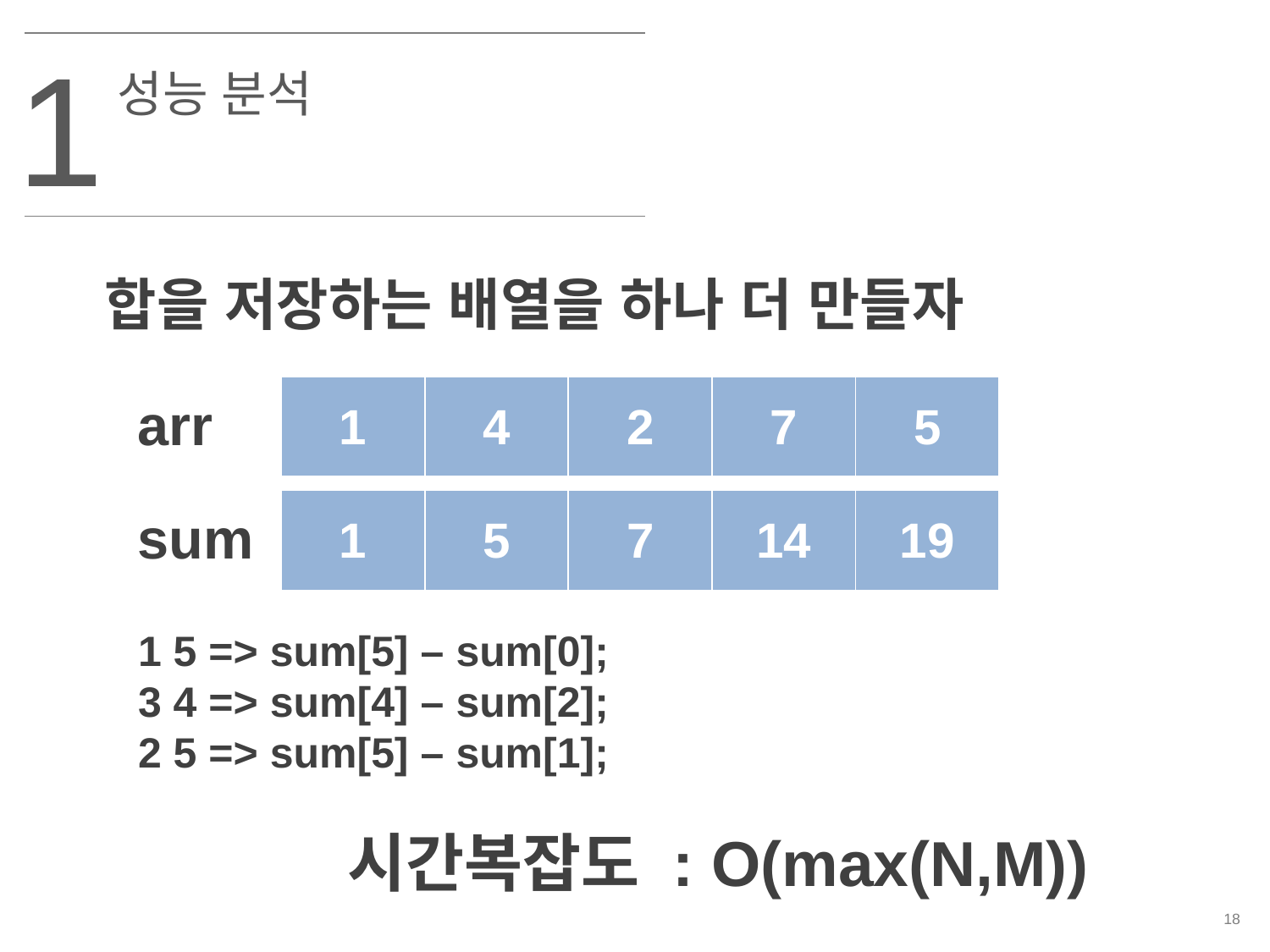

1
성능 분석
합을 저장하는 배열을 하나 더 만들자
| 1 | 4 | 2 | 7 | 5 |
| --- | --- | --- | --- | --- |
arr
| 1 | 5 | 7 | 14 | 19 |
| --- | --- | --- | --- | --- |
sum
1 5 => sum[5] – sum[0];
3 4 => sum[4] – sum[2];
2 5 => sum[5] – sum[1];
시간복잡도 : O(max(N,M))